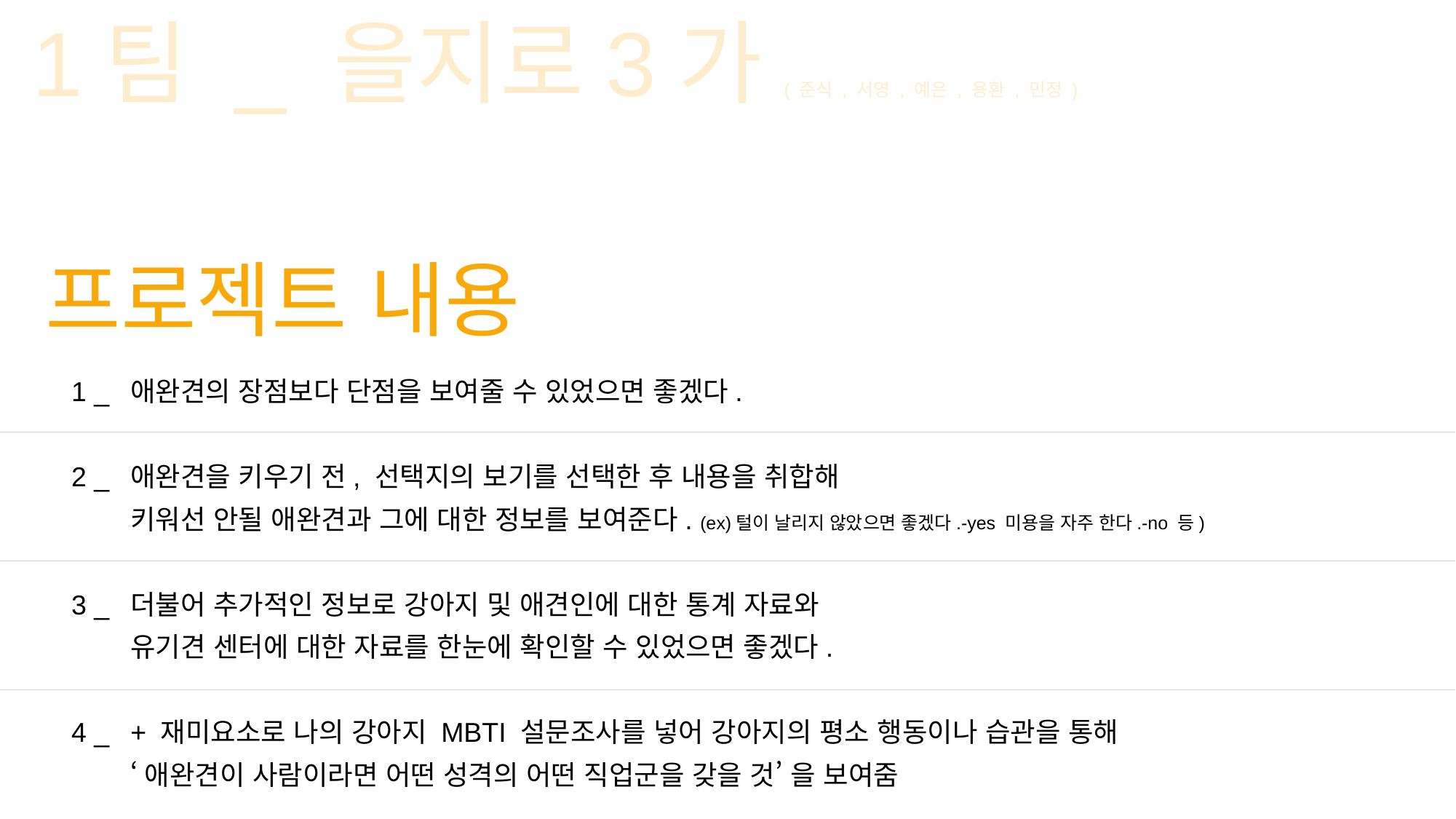

웹 1팀 _ 을지로3가( 준식 , 서영 , 예은 , 용환 , 민정 )
프로젝트 내용
1 _

2 _

3 _

4 _
애완견의 장점보다 단점을 보여줄 수 있었으면 좋겠다.

애완견을 키우기 전, 선택지의 보기를 선택한 후 내용을 취합해
키워선 안될 애완견과 그에 대한 정보를 보여준다. (ex)털이 날리지 않았으면 좋겠다.-yes 미용을 자주 한다.-no 등)

더불어 추가적인 정보로 강아지 및 애견인에 대한 통계 자료와
유기견 센터에 대한 자료를 한눈에 확인할 수 있었으면 좋겠다.

+ 재미요소로 나의 강아지 MBTI 설문조사를 넣어 강아지의 평소 행동이나 습관을 통해
‘애완견이 사람이라면 어떤 성격의 어떤 직업군을 갖을 것’ 을 보여줌